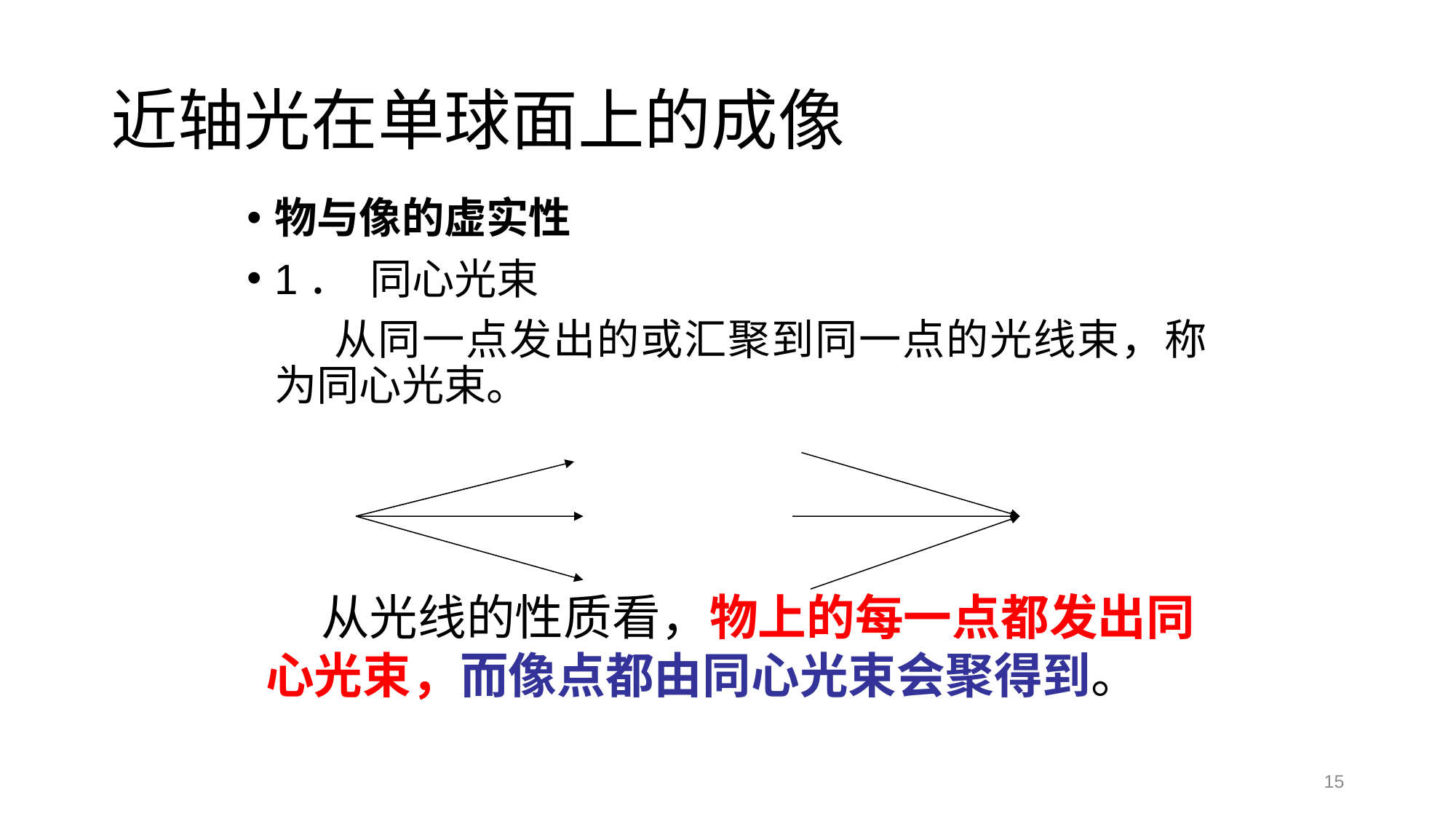

# 近轴光在单球面上的成像
物与像的虚实性
1．  同心光束
       从同一点发出的或汇聚到同一点的光线束，称为同心光束。

    从光线的性质看，物上的每一点都发出同心光束，而像点都由同心光束会聚得到。
15